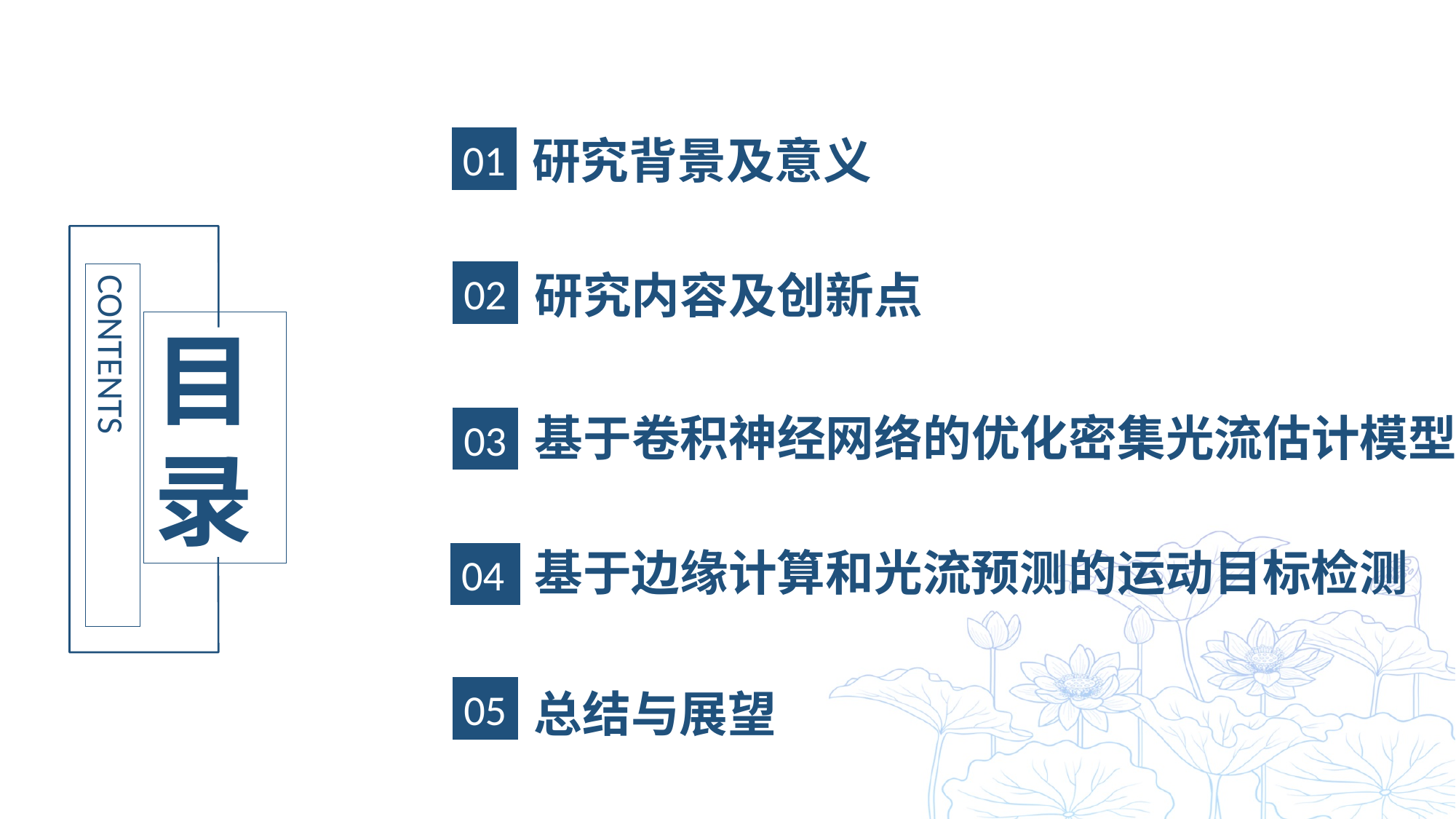

研究背景及意义
01
02
03
04
05

目录
CONTENTS
研究内容及创新点
基于卷积神经网络的优化密集光流估计模型
基于边缘计算和光流预测的运动目标检测
总结与展望
2